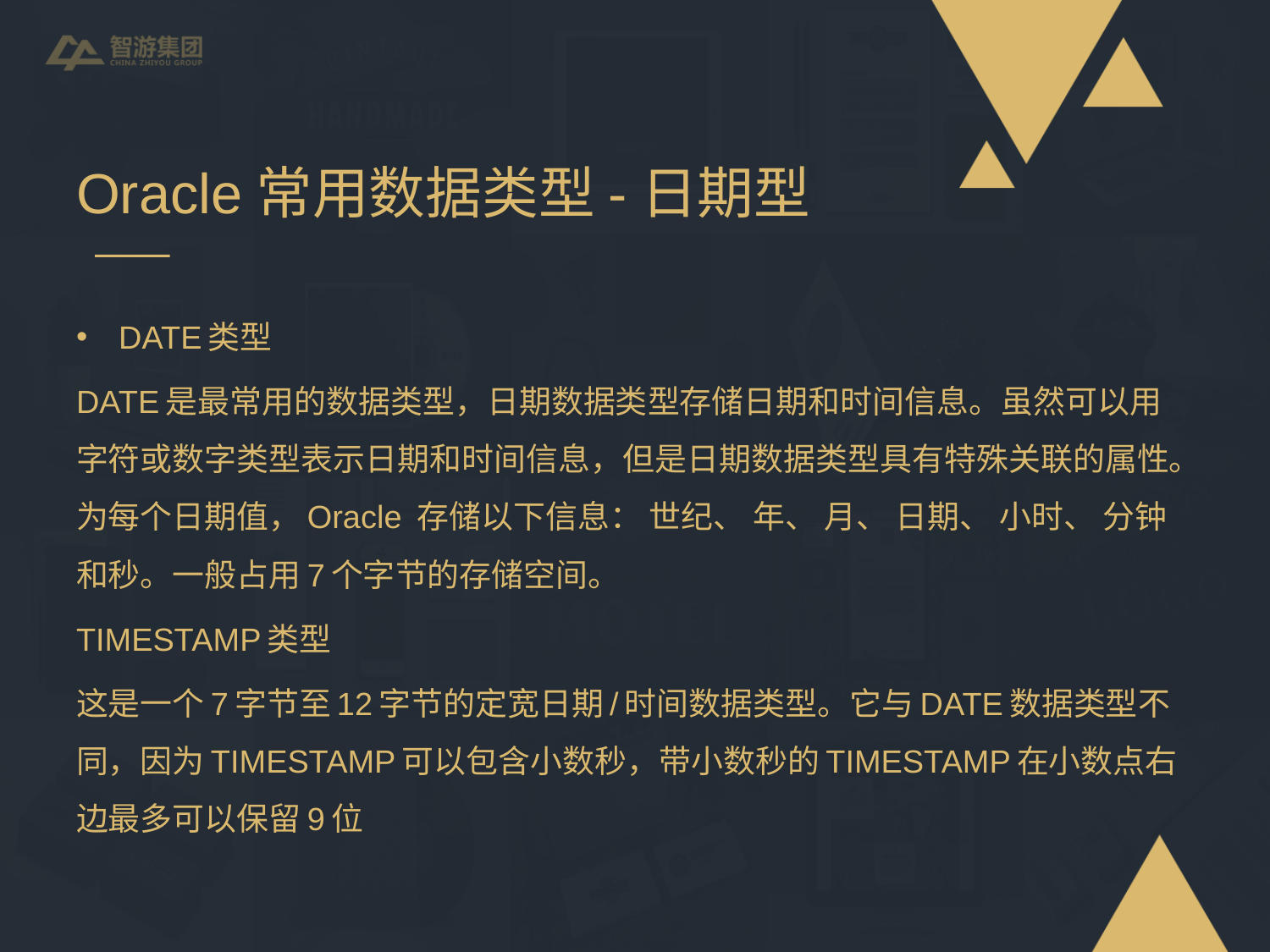

# Oracle常用数据类型-日期型
DATE类型
DATE是最常用的数据类型，日期数据类型存储日期和时间信息。虽然可以用字符或数字类型表示日期和时间信息，但是日期数据类型具有特殊关联的属性。为每个日期值，Oracle 存储以下信息： 世纪、 年、 月、 日期、 小时、 分钟和秒。一般占用7个字节的存储空间。
TIMESTAMP类型
这是一个7字节至12字节的定宽日期/时间数据类型。它与DATE数据类型不同，因为TIMESTAMP可以包含小数秒，带小数秒的TIMESTAMP在小数点右边最多可以保留9位